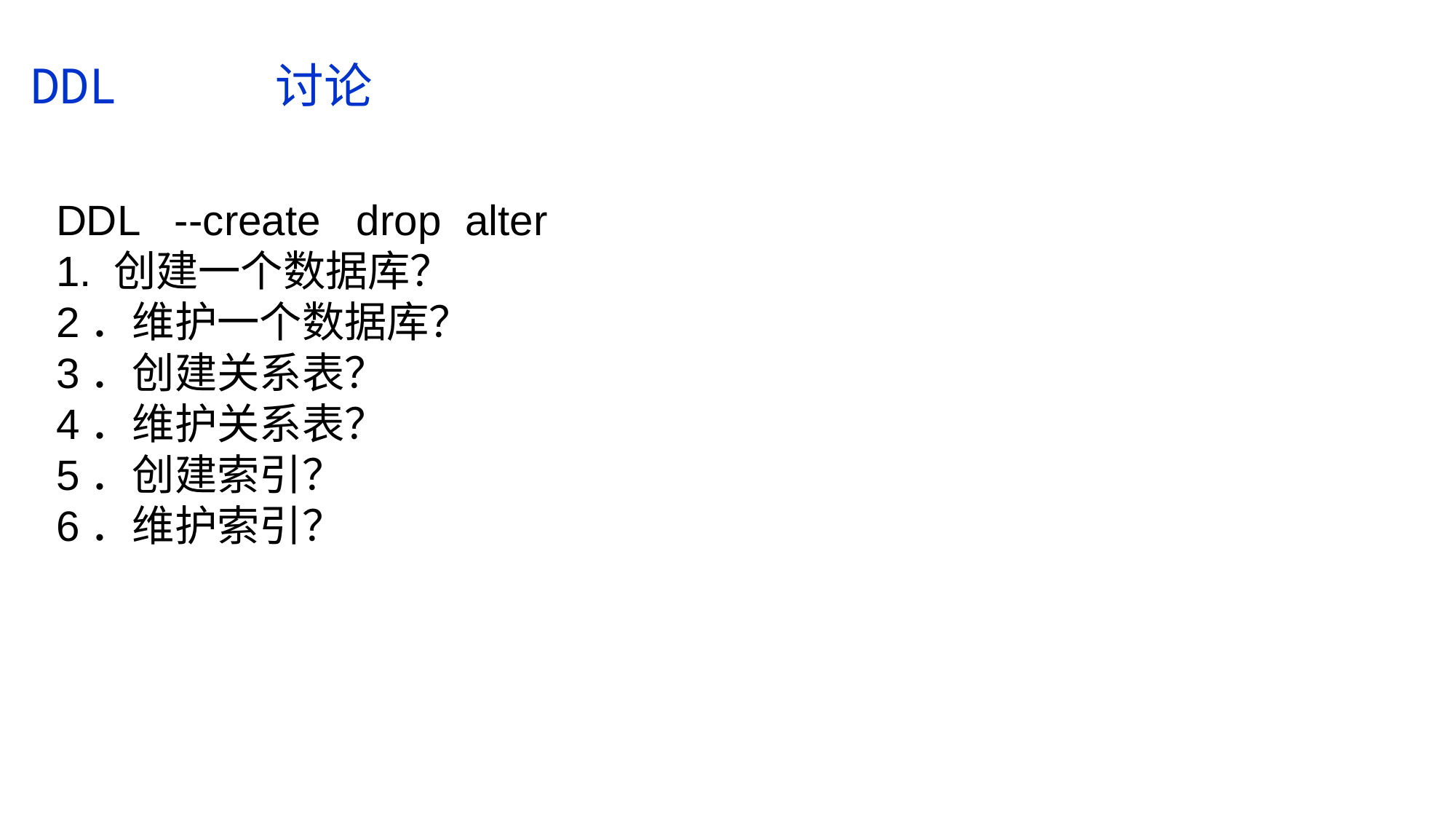

DDL     讨论
DDL   --create   drop  alter
1. 创建一个数据库？
2．维护一个数据库？
3．创建关系表？
4．维护关系表？
5．创建索引？
6．维护索引？